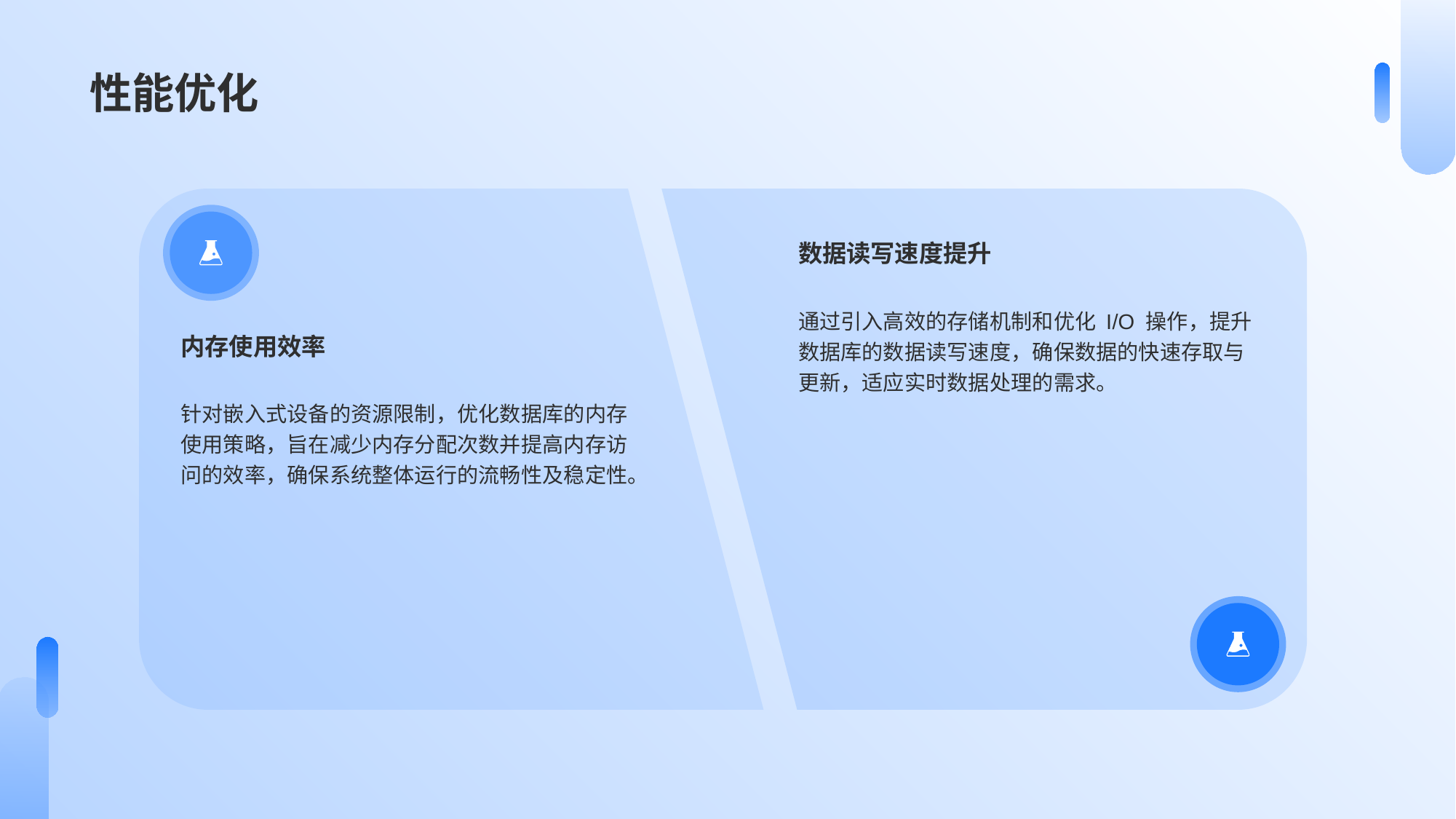

# 性能优化

数据读写速度提升

通过引入高效的存储机制和优化 I/O 操作，提升数据库的数据读写速度，确保数据的快速存取与更新，适应实时数据处理的需求。
内存使用效率
针对嵌入式设备的资源限制，优化数据库的内存使用策略，旨在减少内存分配次数并提高内存访问的效率，确保系统整体运行的流畅性及稳定性。